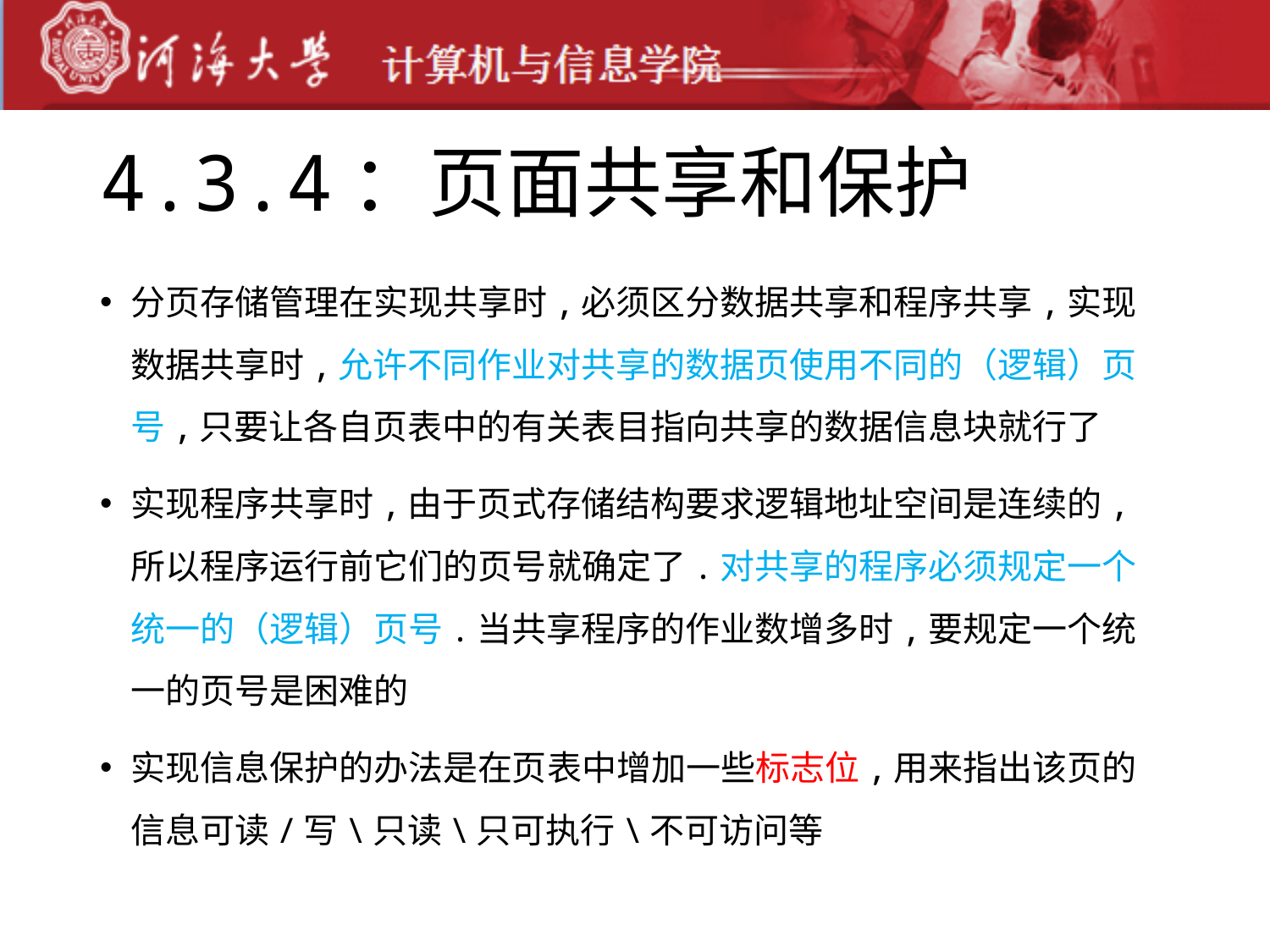

# 4.3.4：页面共享和保护
分页存储管理在实现共享时,必须区分数据共享和程序共享,实现数据共享时,允许不同作业对共享的数据页使用不同的（逻辑）页号,只要让各自页表中的有关表目指向共享的数据信息块就行了
实现程序共享时,由于页式存储结构要求逻辑地址空间是连续的,所以程序运行前它们的页号就确定了.对共享的程序必须规定一个统一的（逻辑）页号.当共享程序的作业数增多时,要规定一个统一的页号是困难的
实现信息保护的办法是在页表中增加一些标志位,用来指出该页的信息可读/写\只读\只可执行\不可访问等